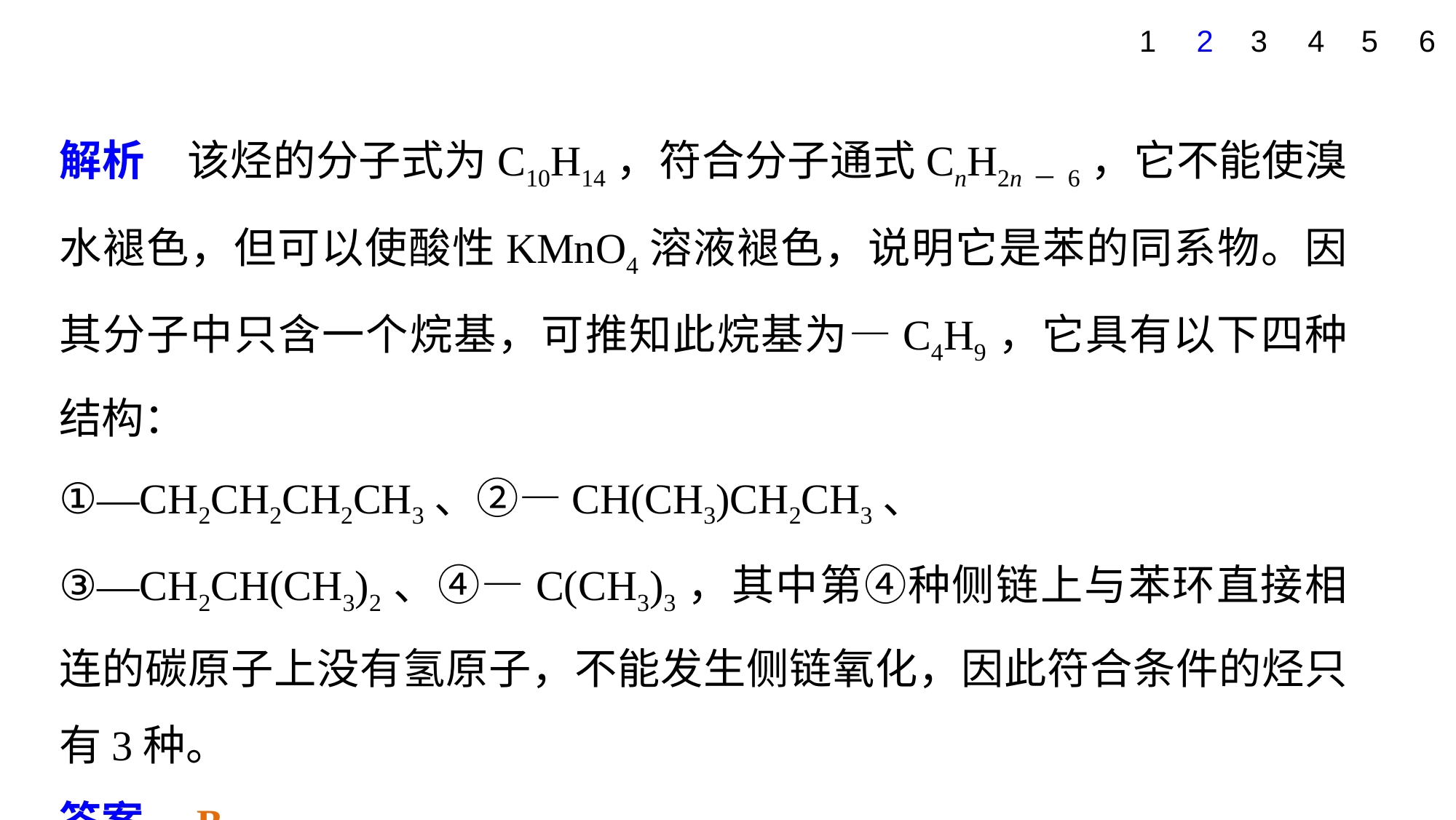

5
6
1
2
3
4
解析　该烃的分子式为C10H14，符合分子通式CnH2n－6，它不能使溴水褪色，但可以使酸性KMnO4溶液褪色，说明它是苯的同系物。因其分子中只含一个烷基，可推知此烷基为—C4H9，它具有以下四种结构：
①—CH2CH2CH2CH3、②—CH(CH3)CH2CH3、
③—CH2CH(CH3)2、④—C(CH3)3，其中第④种侧链上与苯环直接相连的碳原子上没有氢原子，不能发生侧链氧化，因此符合条件的烃只有3种。
答案　B